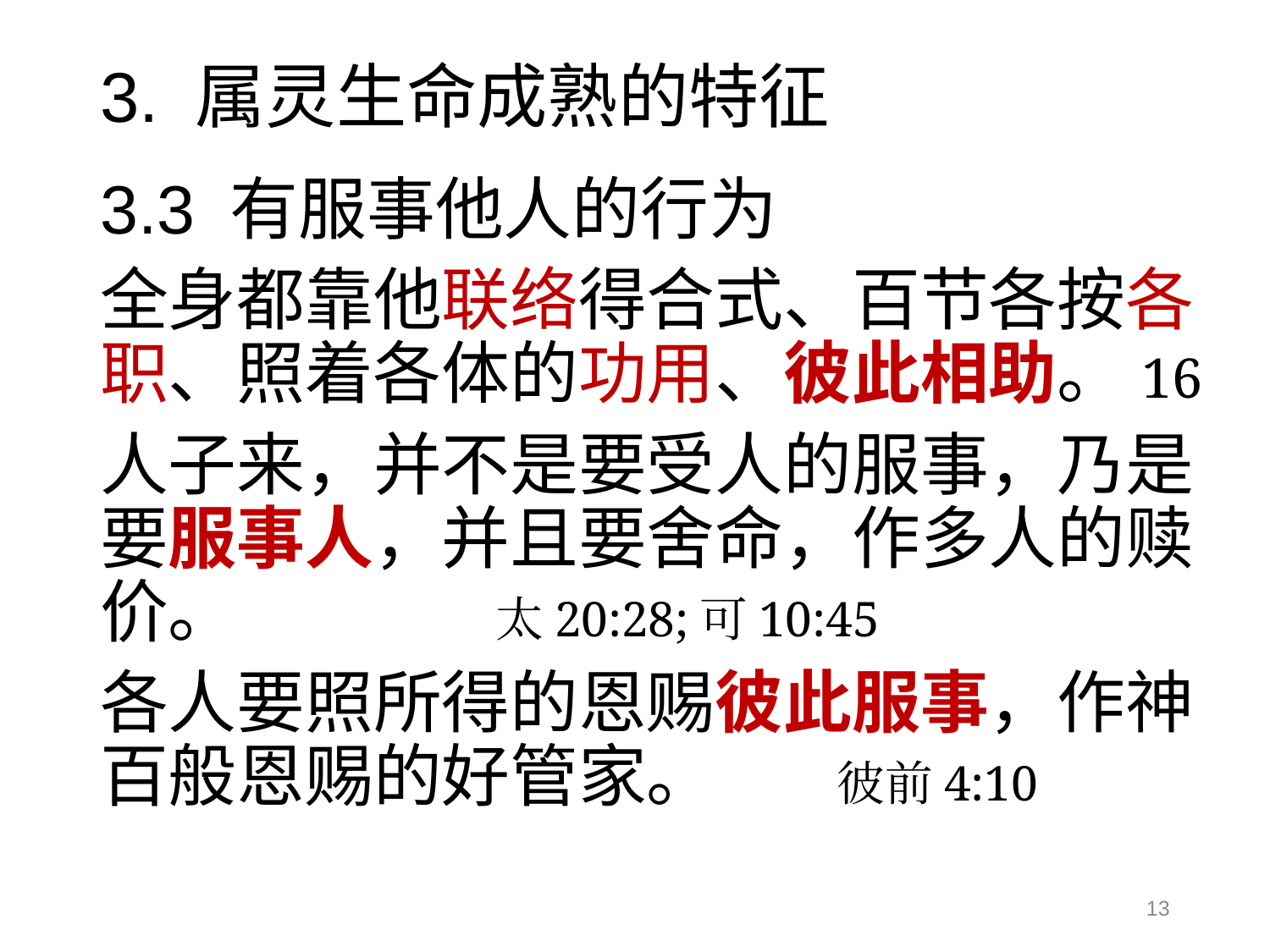

# 3. 属灵生命成熟的特征
3.3 有服事他人的行为
全身都靠他联络得合式、百节各按各职、照着各体的功用、彼此相助。16
人子来，并不是要受人的服事，乃是要服事人，并且要舍命，作多人的赎价。                 太20:28;可10:45
各人要照所得的恩赐彼此服事，作神百般恩赐的好管家。        彼前4:10
13